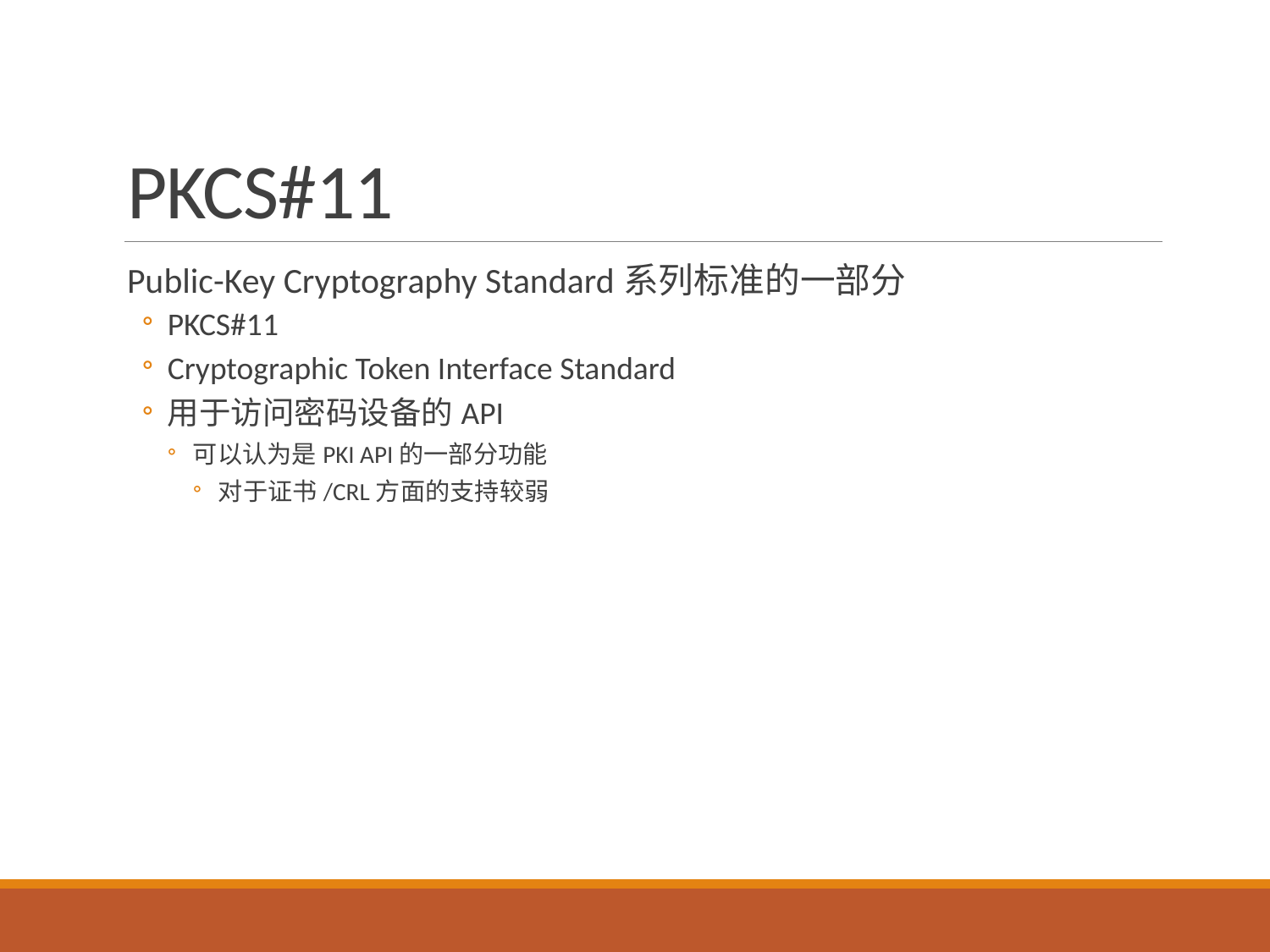

# PKCS#11
Public-Key Cryptography Standard系列标准的一部分
PKCS#11
Cryptographic Token Interface Standard
用于访问密码设备的API
可以认为是PKI API的一部分功能
对于证书/CRL方面的支持较弱
56